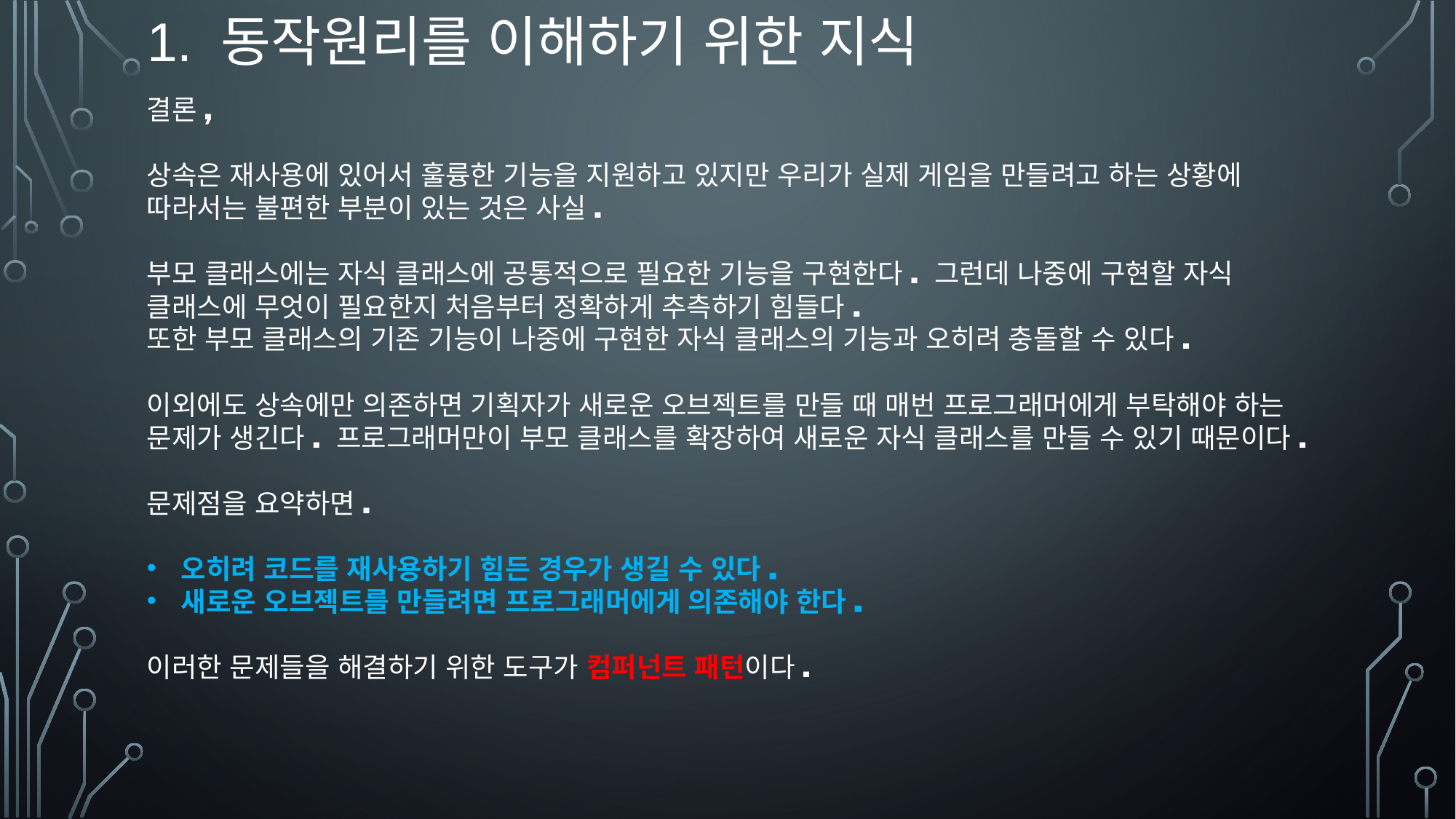

# 1. 동작원리를 이해하기 위한 지식
결론,

상속은 재사용에 있어서 훌륭한 기능을 지원하고 있지만 우리가 실제 게임을 만들려고 하는 상황에 따라서는 불편한 부분이 있는 것은 사실.

부모 클래스에는 자식 클래스에 공통적으로 필요한 기능을 구현한다. 그런데 나중에 구현할 자식 클래스에 무엇이 필요한지 처음부터 정확하게 추측하기 힘들다.
또한 부모 클래스의 기존 기능이 나중에 구현한 자식 클래스의 기능과 오히려 충돌할 수 있다.

이외에도 상속에만 의존하면 기획자가 새로운 오브젝트를 만들 때 매번 프로그래머에게 부탁해야 하는 문제가 생긴다. 프로그래머만이 부모 클래스를 확장하여 새로운 자식 클래스를 만들 수 있기 때문이다.

문제점을 요약하면.

오히려 코드를 재사용하기 힘든 경우가 생길 수 있다.
새로운 오브젝트를 만들려면 프로그래머에게 의존해야 한다.

이러한 문제들을 해결하기 위한 도구가 컴퍼넌트 패턴이다.